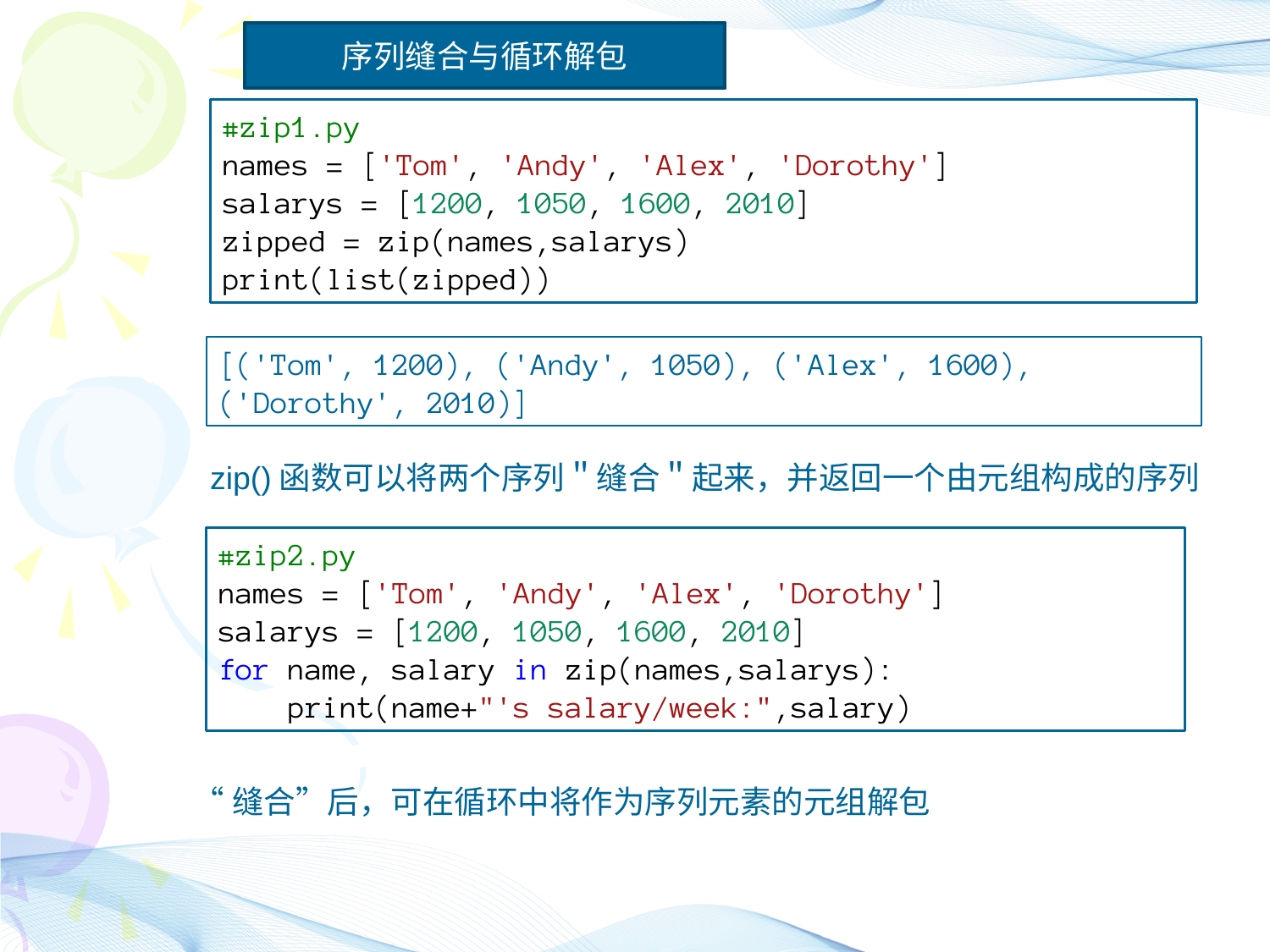

序列缝合与循环解包
#zip1.py
names = ['Tom', 'Andy', 'Alex', 'Dorothy']
salarys = [1200, 1050, 1600, 2010]
zipped = zip(names,salarys)
print(list(zipped))
[('Tom', 1200), ('Andy', 1050), ('Alex', 1600), ('Dorothy', 2010)]
zip()函数可以将两个序列＂缝合＂起来，并返回一个由元组构成的序列
#zip2.py
names = ['Tom', 'Andy', 'Alex', 'Dorothy']
salarys = [1200, 1050, 1600, 2010]
for name, salary in zip(names,salarys):
    print(name+"'s salary/week:",salary)
“缝合”后，可在循环中将作为序列元素的元组解包